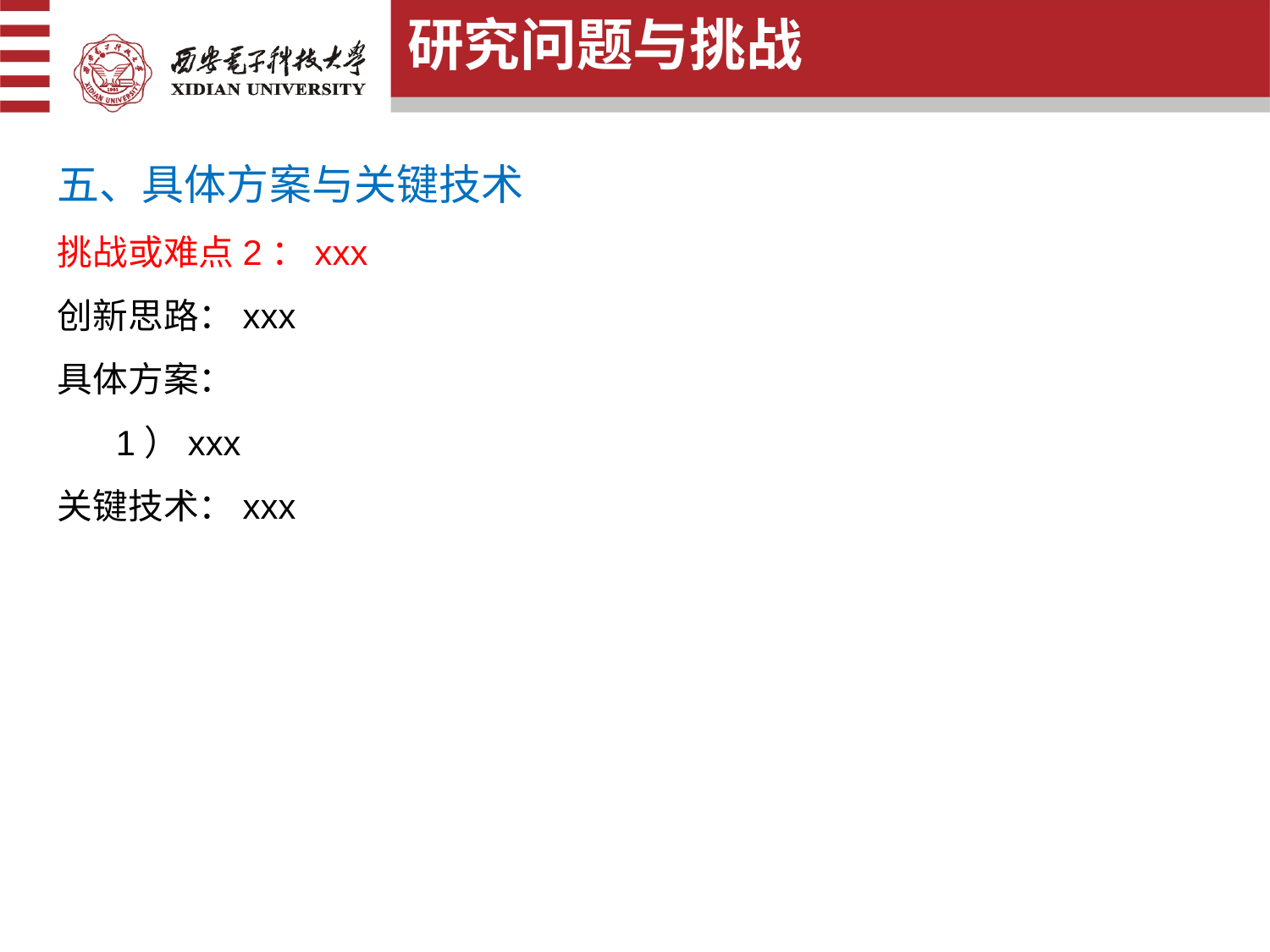

研究问题与挑战
五、具体方案与关键技术
挑战或难点2：xxx
创新思路：xxx
具体方案：
      1）xxx
关键技术：xxx